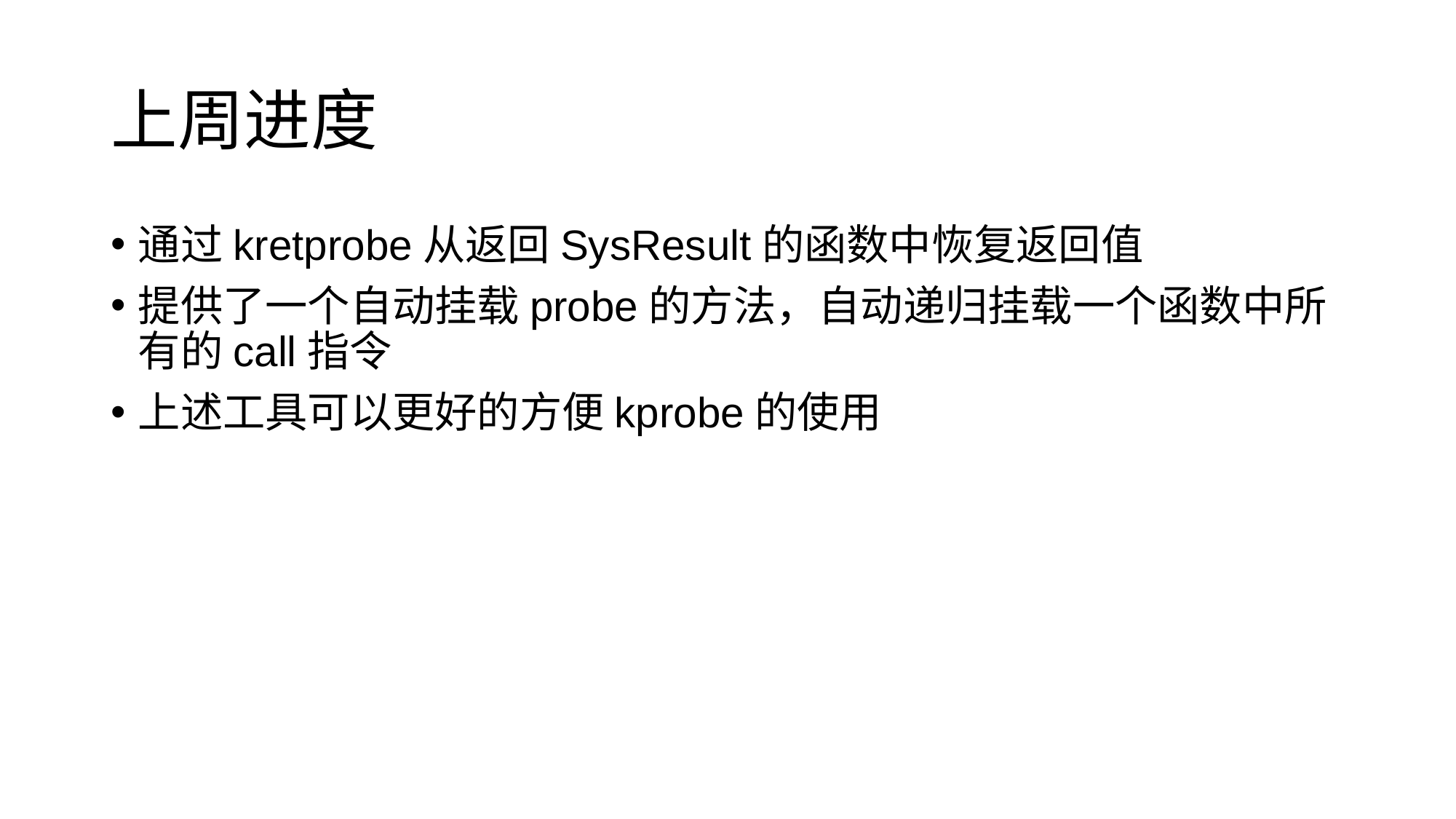

# 上周进度
通过kretprobe从返回SysResult的函数中恢复返回值
提供了一个自动挂载probe的方法，自动递归挂载一个函数中所有的call指令
上述工具可以更好的方便kprobe的使用